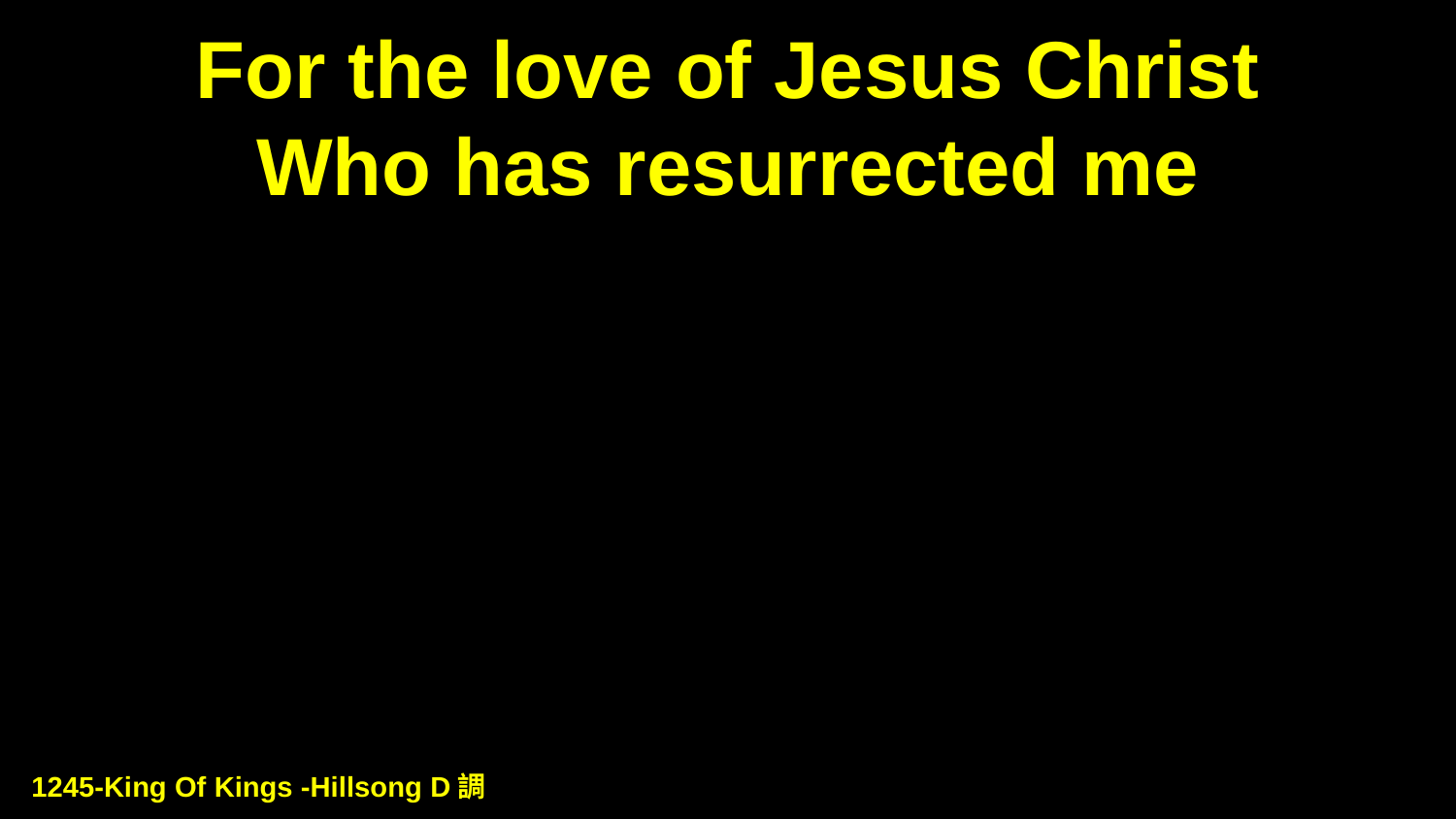

# For the love of Jesus Christ Who has resurrected me
1245-King Of Kings -Hillsong D調